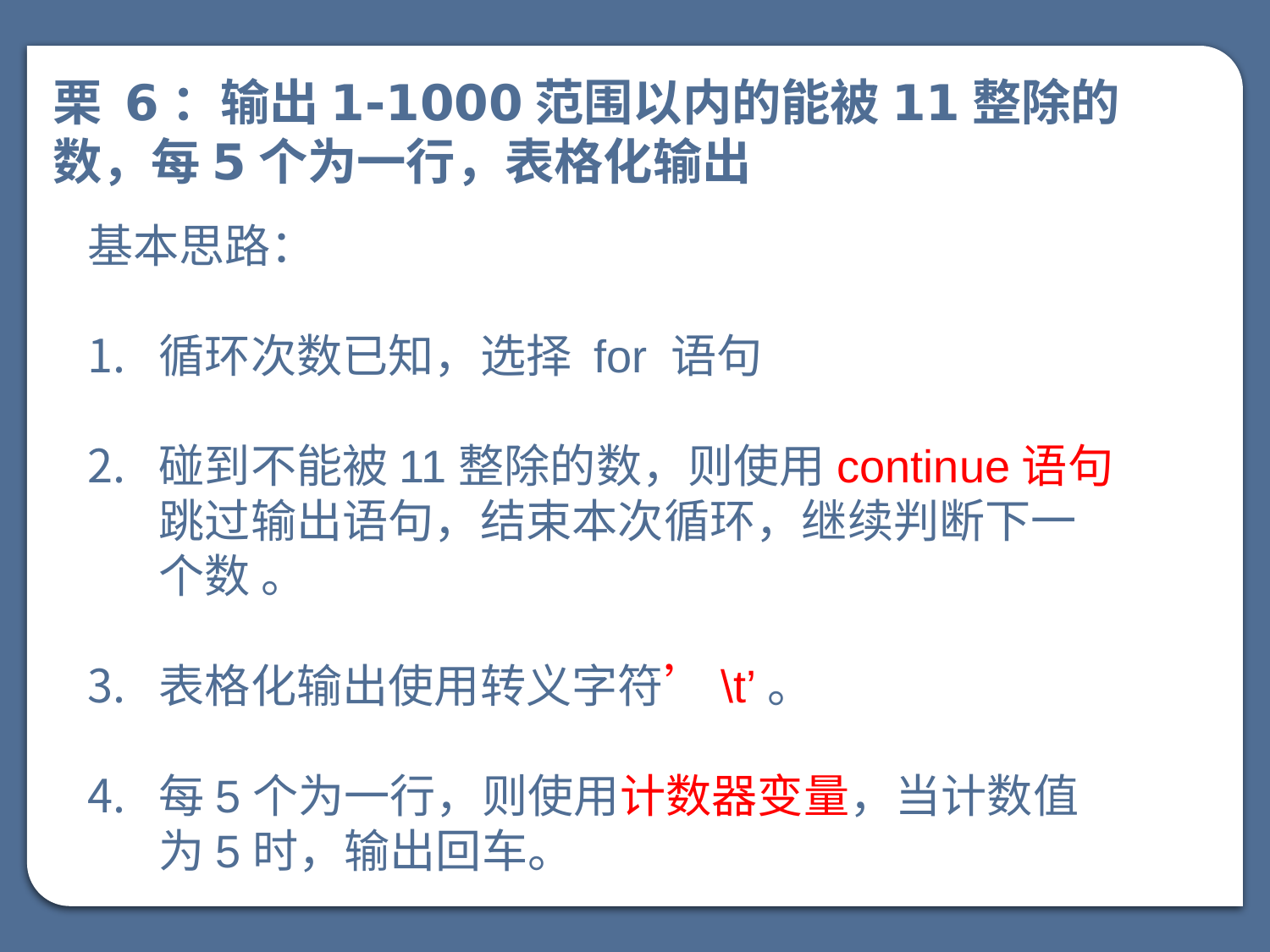

栗 6：输出1-1000范围以内的能被11整除的数，每5个为一行，表格化输出
基本思路：

循环次数已知，选择 for 语句

碰到不能被11整除的数，则使用continue语句跳过输出语句，结束本次循环，继续判断下一个数 。

表格化输出使用转义字符’\t’。

每5个为一行，则使用计数器变量，当计数值为5时，输出回车。